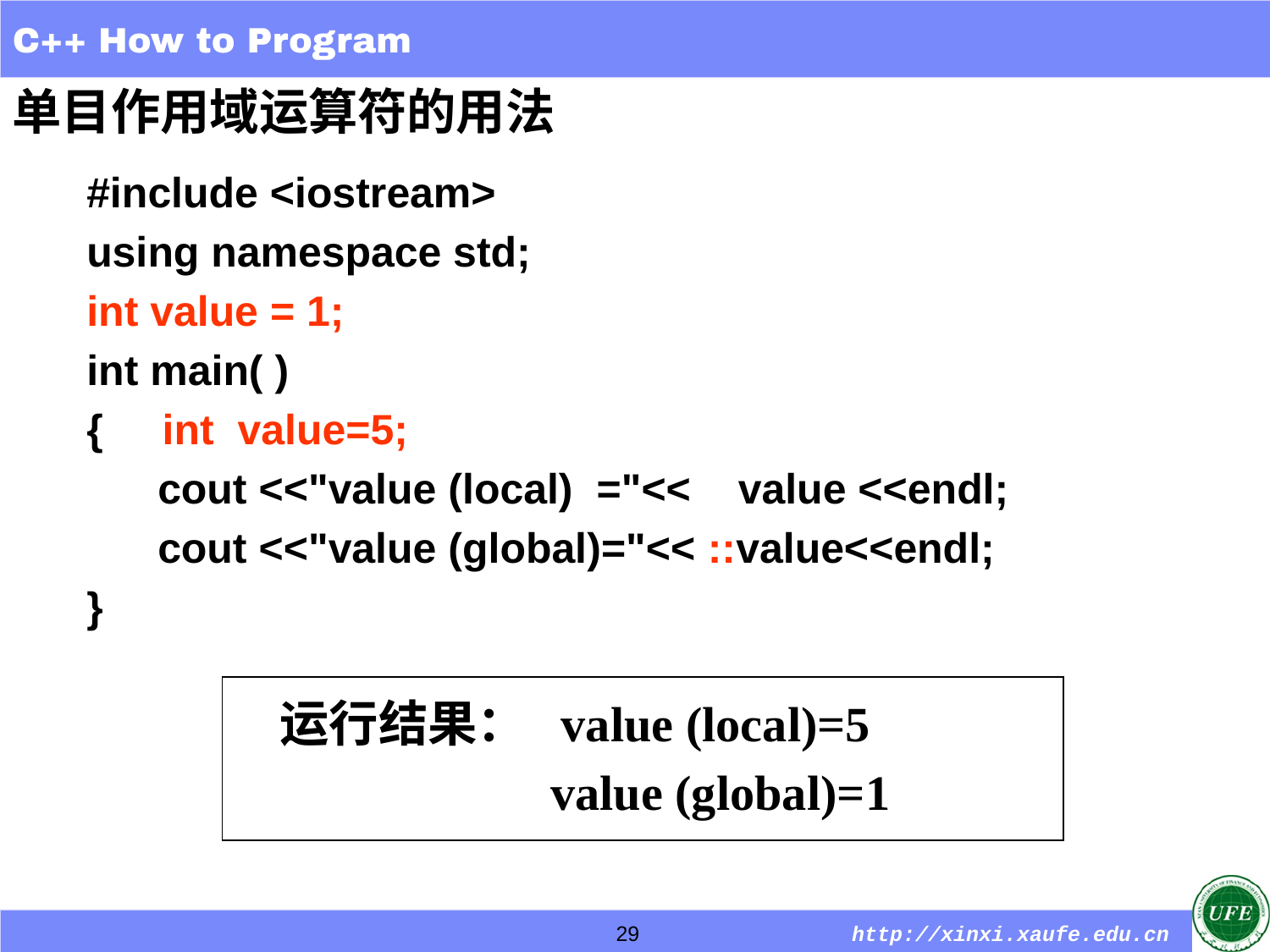

单目作用域运算符的用法
#include <iostream>
using namespace std;
int value = 1;
int main( )
{     int  value=5;
      cout <<"value (local)  ="<<    value <<endl;
      cout <<"value (global)="<< ::value<<endl;
}

运行结果：  value (local)=5
                      value (global)=1
29